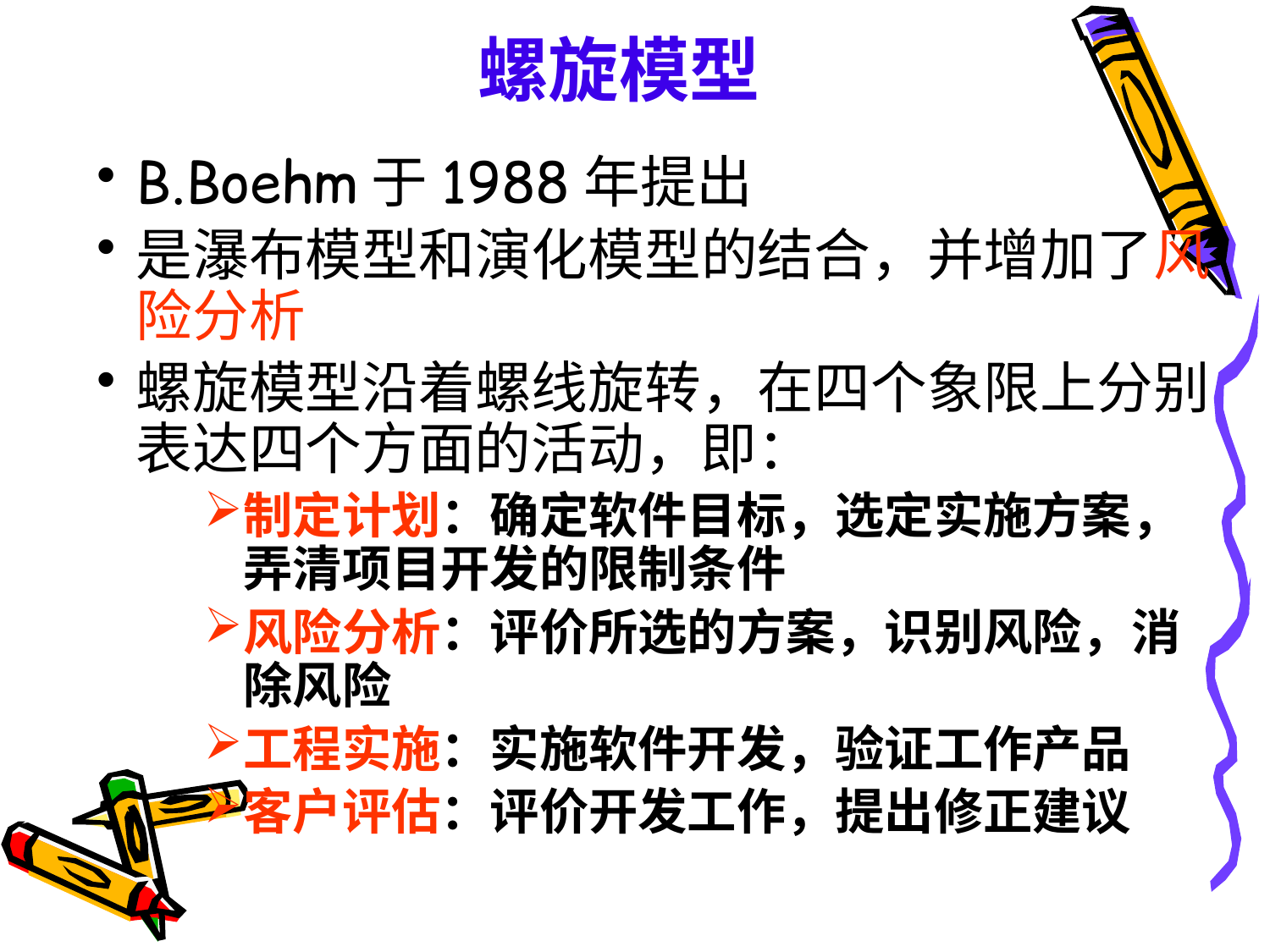

# 螺旋模型
B.Boehm于1988年提出
是瀑布模型和演化模型的结合，并增加了风险分析
螺旋模型沿着螺线旋转，在四个象限上分别表达四个方面的活动，即：
制定计划：确定软件目标，选定实施方案，弄清项目开发的限制条件
风险分析：评价所选的方案，识别风险，消除风险
工程实施：实施软件开发，验证工作产品
客户评估：评价开发工作，提出修正建议